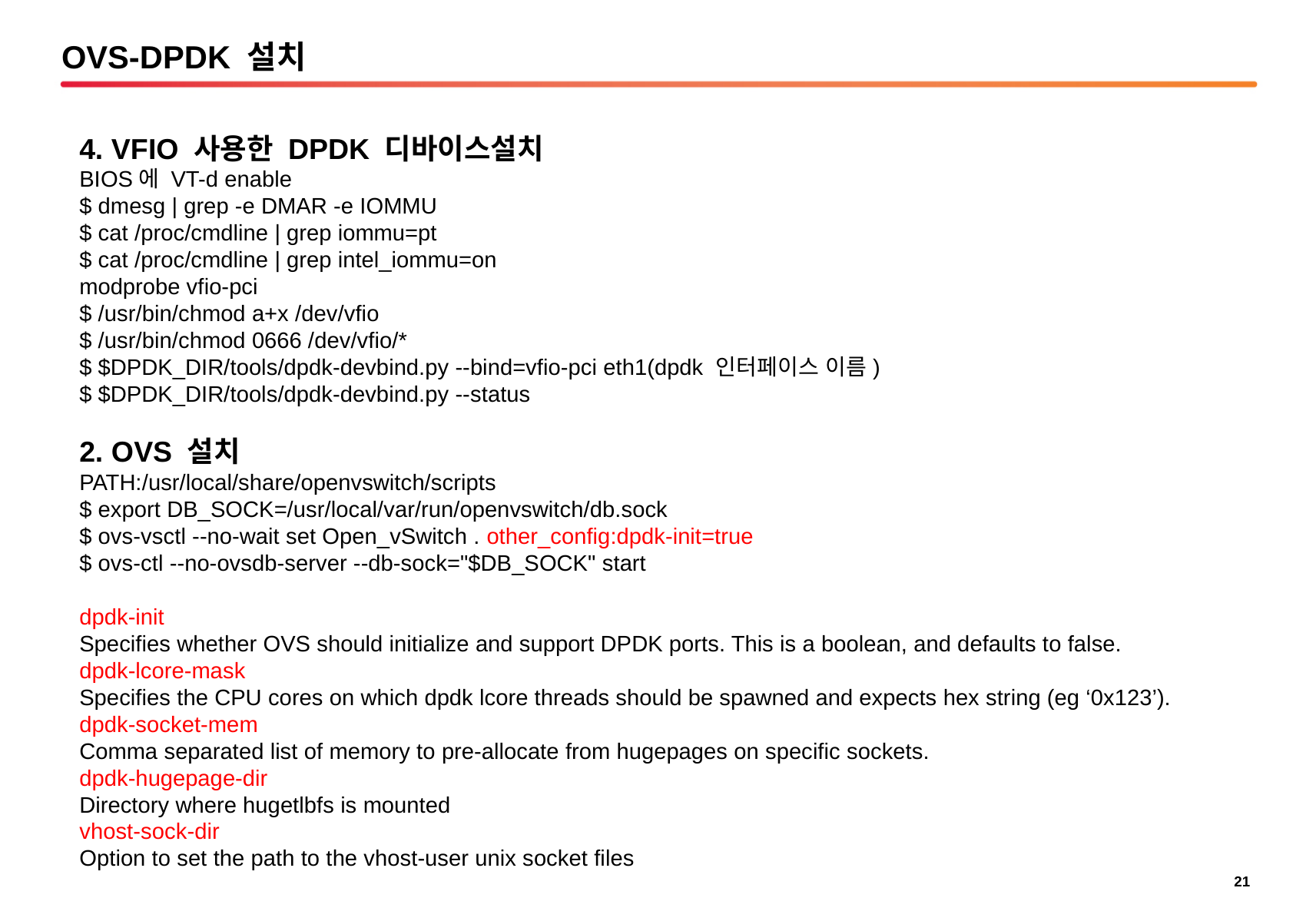

# OVS-DPDK 설치
4. VFIO 사용한 DPDK 디바이스설치
BIOS에 VT-d enable
$ dmesg | grep -e DMAR -e IOMMU
$ cat /proc/cmdline | grep iommu=pt
$ cat /proc/cmdline | grep intel_iommu=on
modprobe vfio-pci
$ /usr/bin/chmod a+x /dev/vfio
$ /usr/bin/chmod 0666 /dev/vfio/*
$ $DPDK_DIR/tools/dpdk-devbind.py --bind=vfio-pci eth1(dpdk 인터페이스 이름)
$ $DPDK_DIR/tools/dpdk-devbind.py --status

2. OVS 설치
PATH:/usr/local/share/openvswitch/scripts
$ export DB_SOCK=/usr/local/var/run/openvswitch/db.sock
$ ovs-vsctl --no-wait set Open_vSwitch . other_config:dpdk-init=true
$ ovs-ctl --no-ovsdb-server --db-sock="$DB_SOCK" start

dpdk-init
Specifies whether OVS should initialize and support DPDK ports. This is a boolean, and defaults to false.
dpdk-lcore-mask
Specifies the CPU cores on which dpdk lcore threads should be spawned and expects hex string (eg ‘0x123’).
dpdk-socket-mem
Comma separated list of memory to pre-allocate from hugepages on specific sockets.
dpdk-hugepage-dir
Directory where hugetlbfs is mounted
vhost-sock-dir
Option to set the path to the vhost-user unix socket files